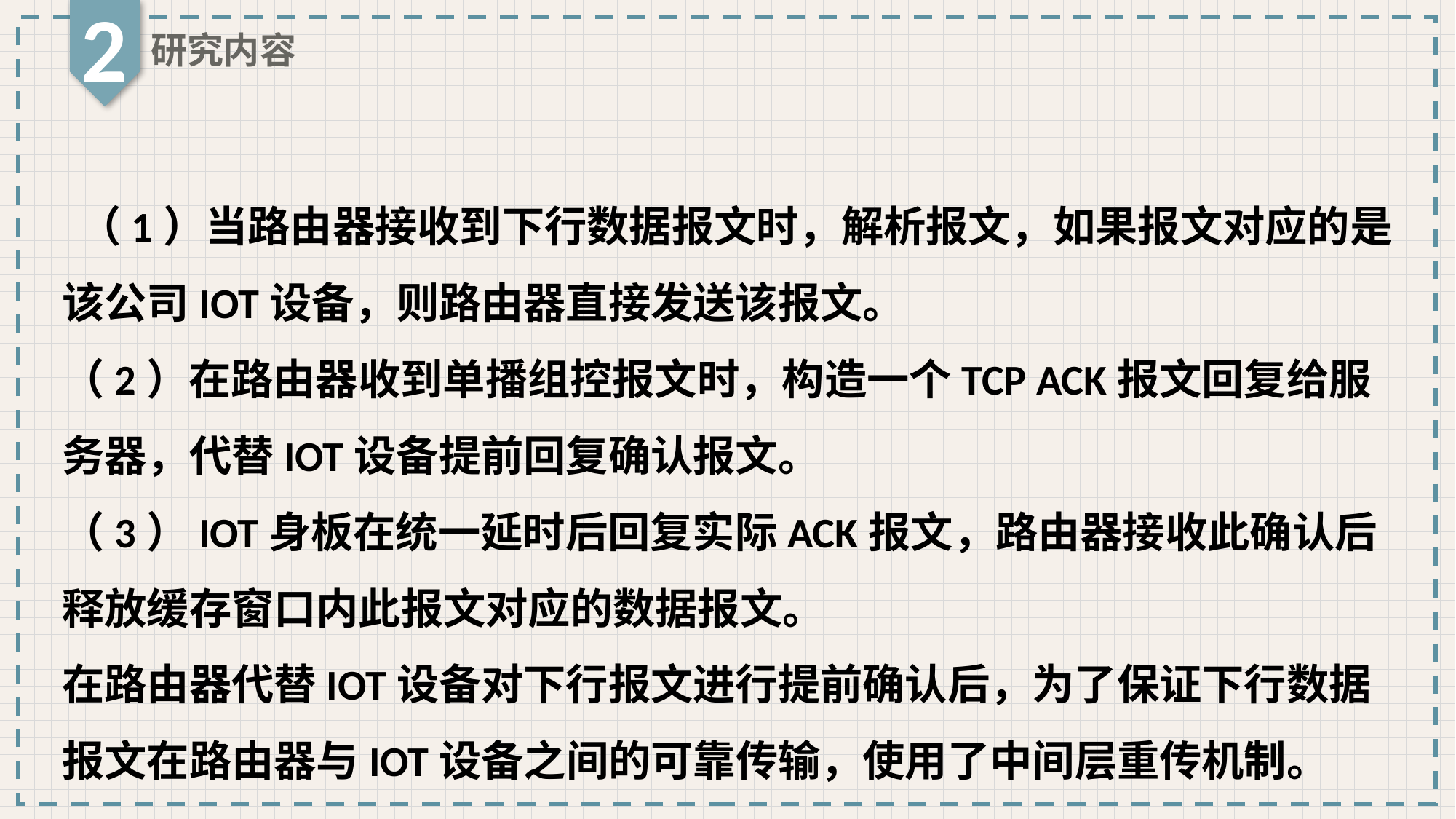

2

研究内容
 （1）当路由器接收到下行数据报文时，解析报文，如果报文对应的是该公司IOT设备，则路由器直接发送该报文。
（2）在路由器收到单播组控报文时，构造一个TCP ACK报文回复给服务器，代替IOT设备提前回复确认报文。
（3）IOT身板在统一延时后回复实际ACK报文，路由器接收此确认后释放缓存窗口内此报文对应的数据报文。
在路由器代替IOT设备对下行报文进行提前确认后，为了保证下行数据报文在路由器与IOT设备之间的可靠传输，使用了中间层重传机制。